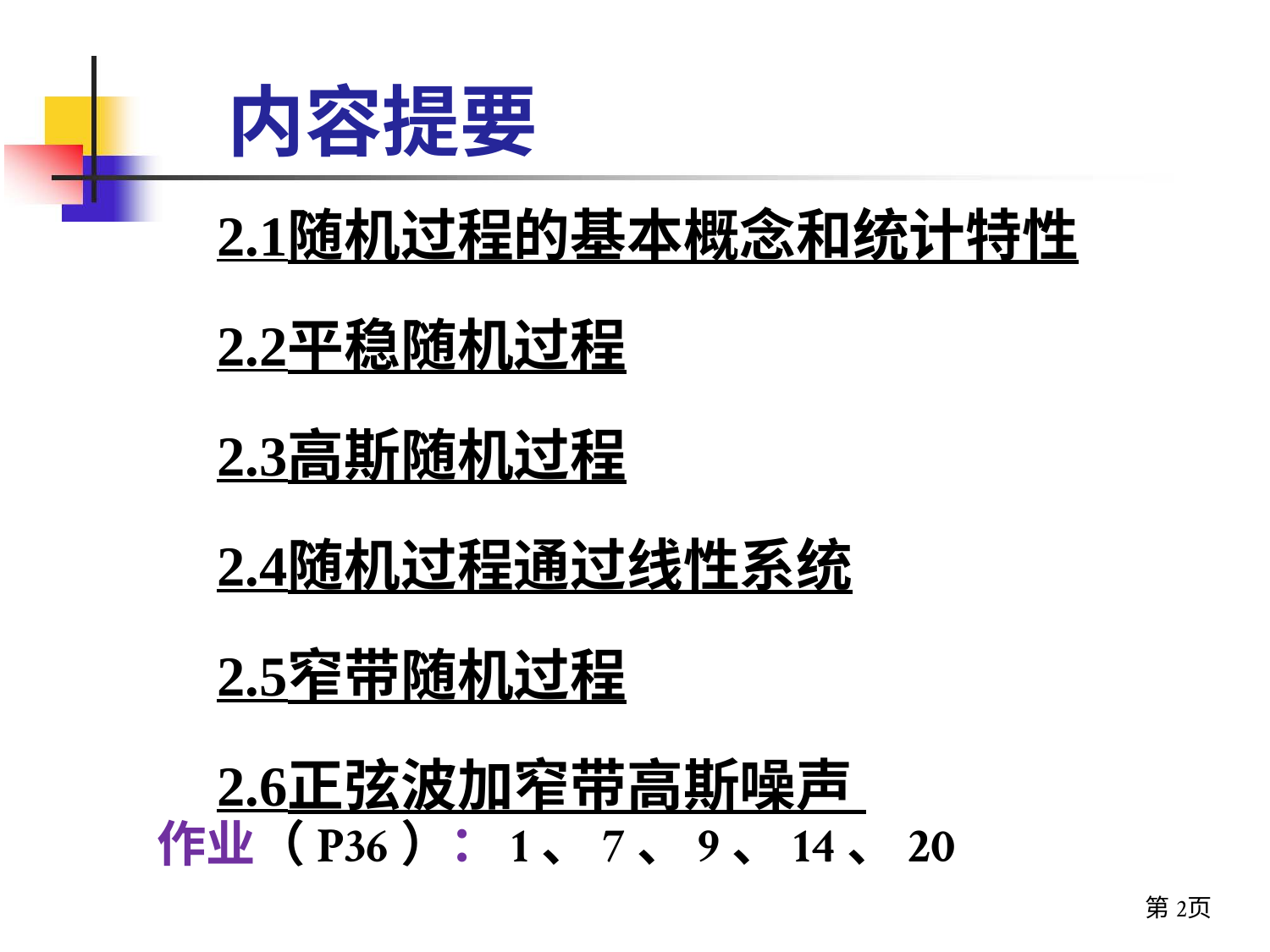

内容提要
2.1随机过程的基本概念和统计特性
2.2平稳随机过程
2.3高斯随机过程
2.4随机过程通过线性系统
2.5窄带随机过程
2.6正弦波加窄带高斯噪声
作业（P36）：1、7、9、14、20
第2页